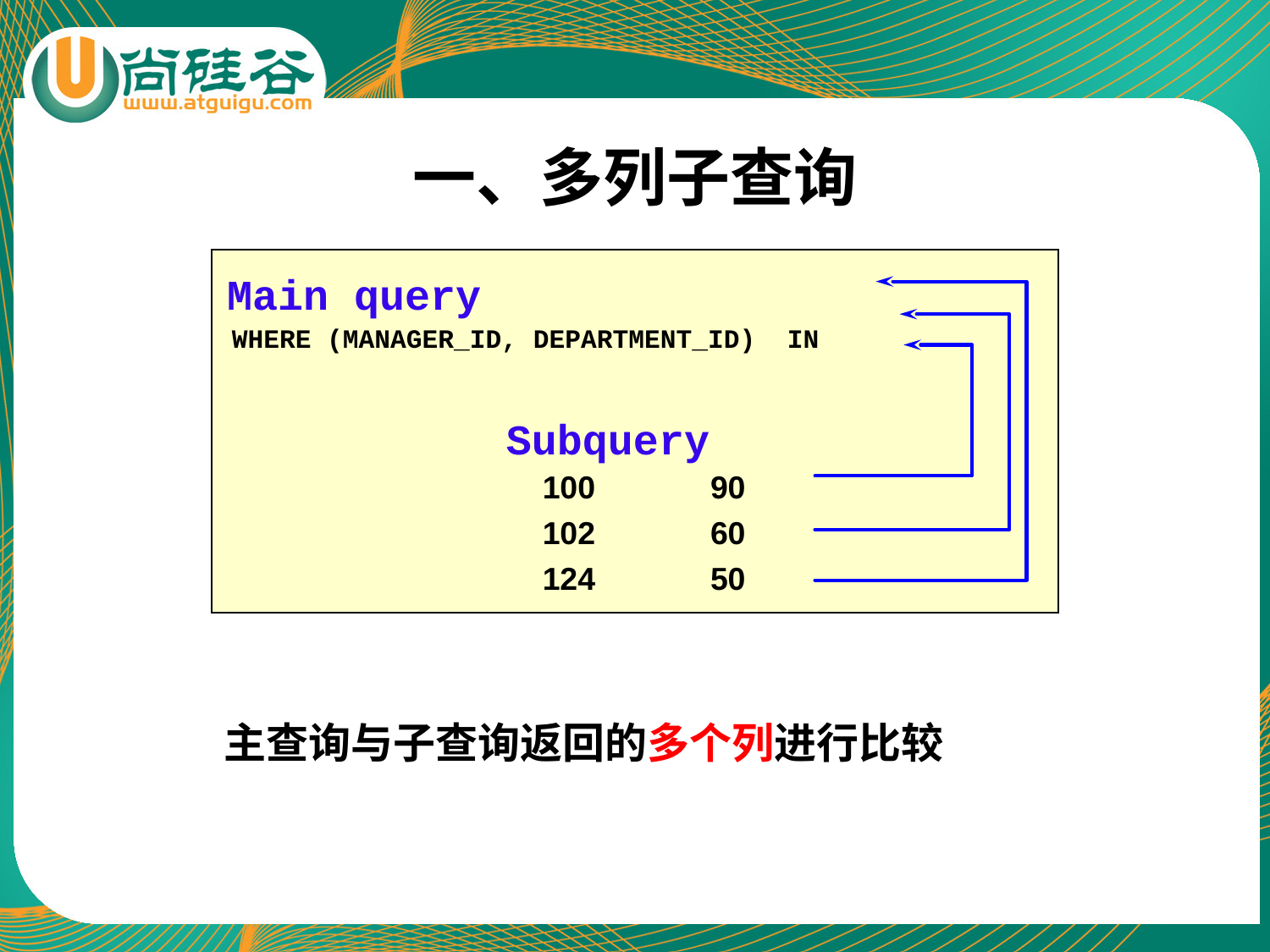

# 一、多列子查询

Main query

WHERE (MANAGER_ID, DEPARTMENT_ID)  IN

Subquery
100             90
102             60
124             50
主查询与子查询返回的多个列进行比较